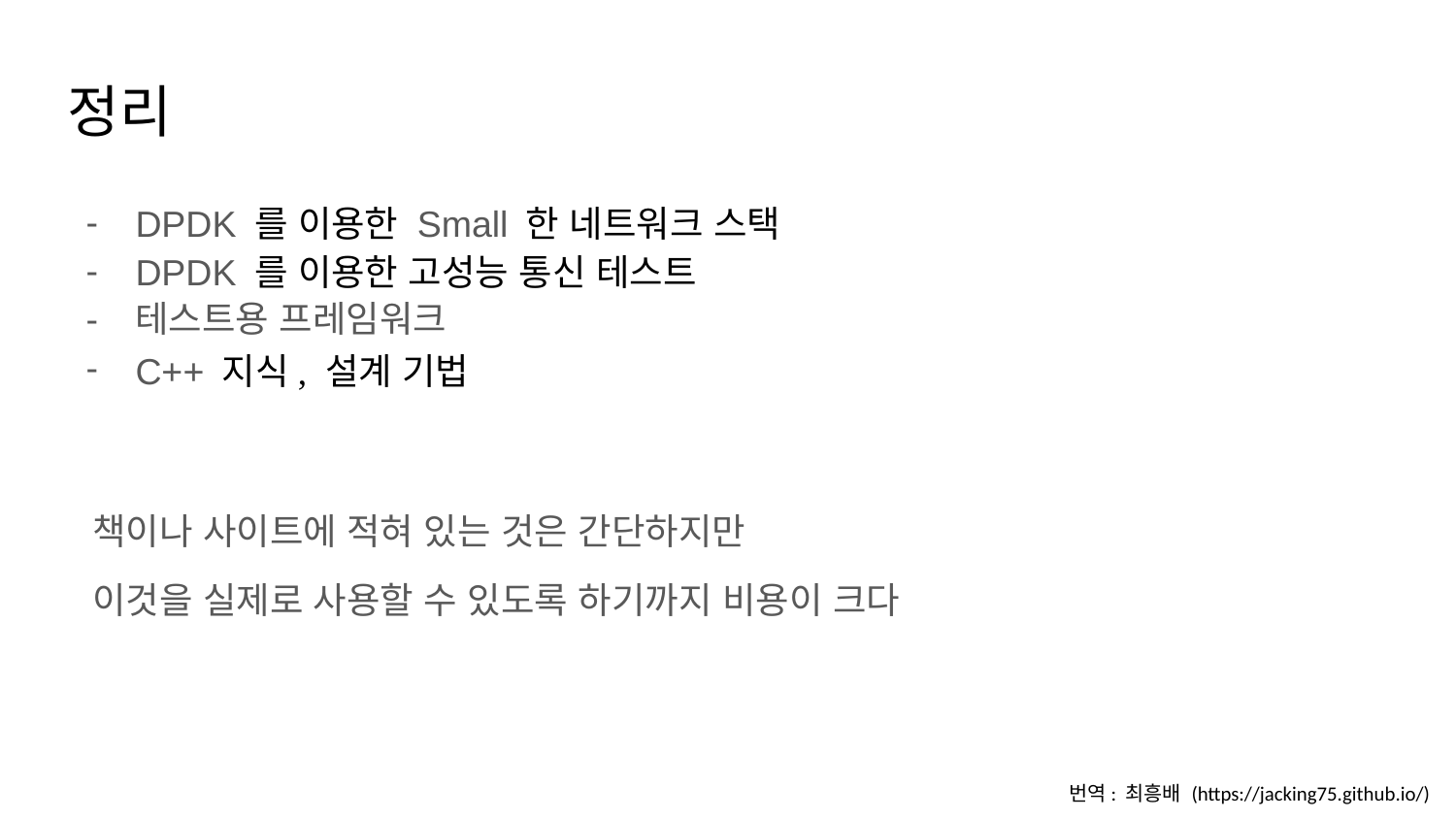

정리

DPDK 를 이용한 Small 한 네트워크 스택
DPDK 를 이용한 고성능 통신 테스트
테스트용 프레임워크
C++ 지식, 설계 기법
-
-
-
-
책이나 사이트에 적혀 있는 것은 간단하지만

이것을 실제로 사용할 수 있도록 하기까지 비용이 크다
번역: 최흥배 (https://jacking75.github.io/)